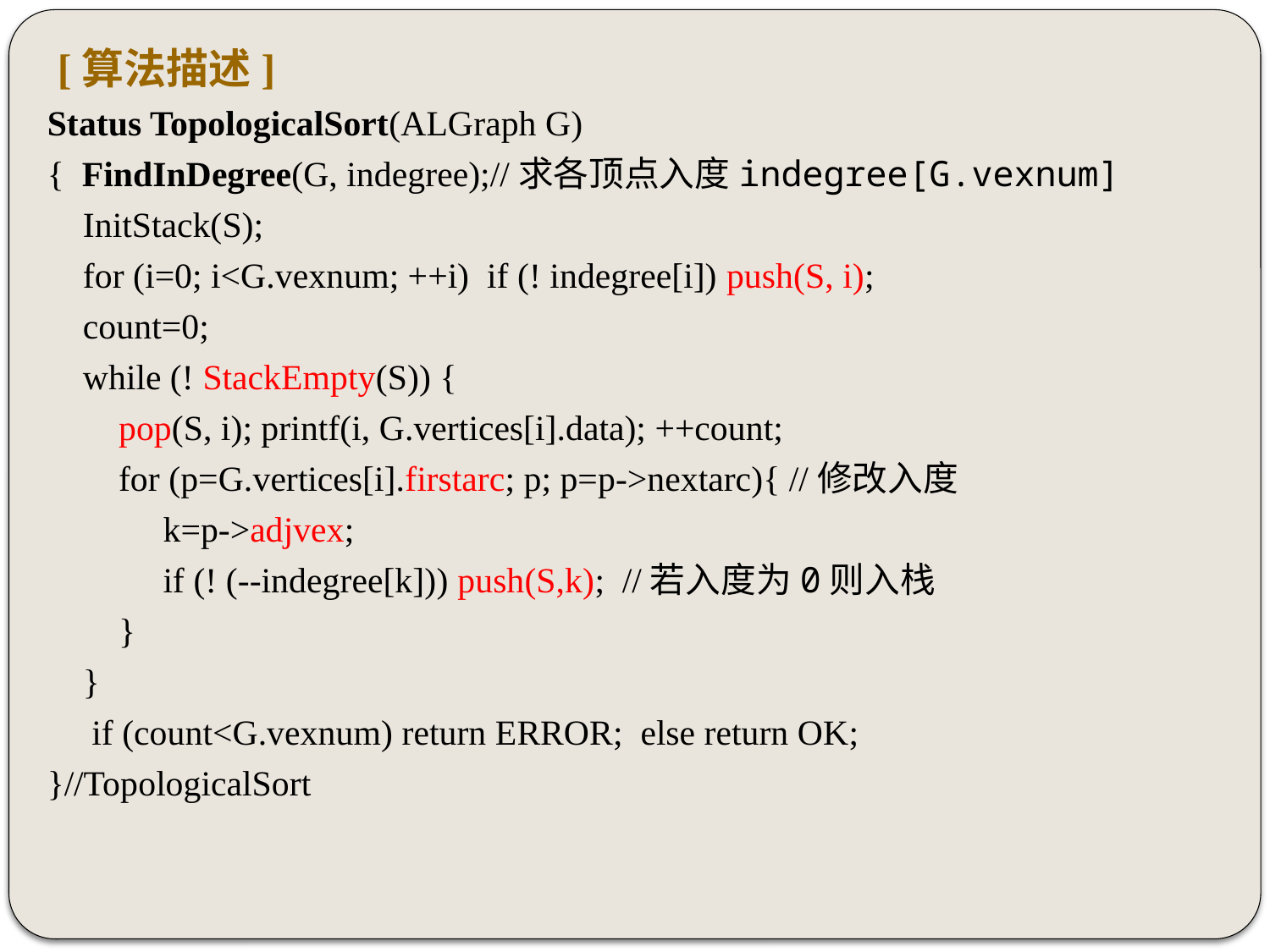

[算法描述]
Status TopologicalSort(ALGraph G)
{  FindInDegree(G, indegree);//求各顶点入度indegree[G.vexnum]
    InitStack(S);
    for (i=0; i<G.vexnum; ++i)  if (! indegree[i]) push(S, i);
    count=0;
    while (! StackEmpty(S)) {
        pop(S, i); printf(i, G.vertices[i].data); ++count;
        for (p=G.vertices[i].firstarc; p; p=p->nextarc){ //修改入度
             k=p->adjvex;
             if (! (--indegree[k])) push(S,k);  //若入度为0则入栈
        }
    }
     if (count<G.vexnum) return ERROR;  else return OK;
}//TopologicalSort